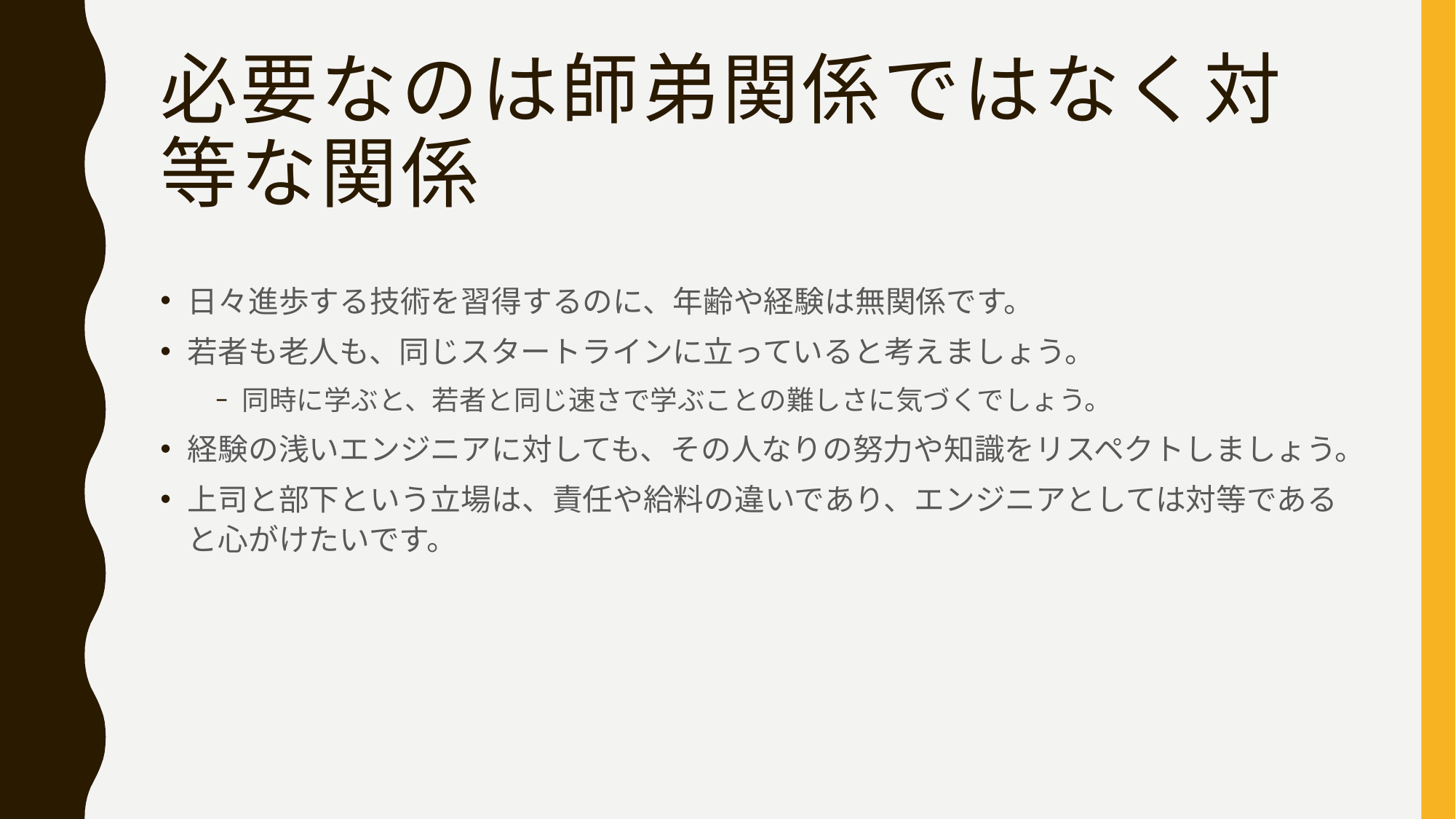

# 必要なのは師弟関係ではなく対等な関係
日々進歩する技術を習得するのに、年齢や経験は無関係です。
若者も老人も、同じスタートラインに立っていると考えましょう。
同時に学ぶと、若者と同じ速さで学ぶことの難しさに気づくでしょう。
経験の浅いエンジニアに対しても、その人なりの努力や知識をリスペクトしましょう。
上司と部下という立場は、責任や給料の違いであり、エンジニアとしては対等であると心がけたいです。